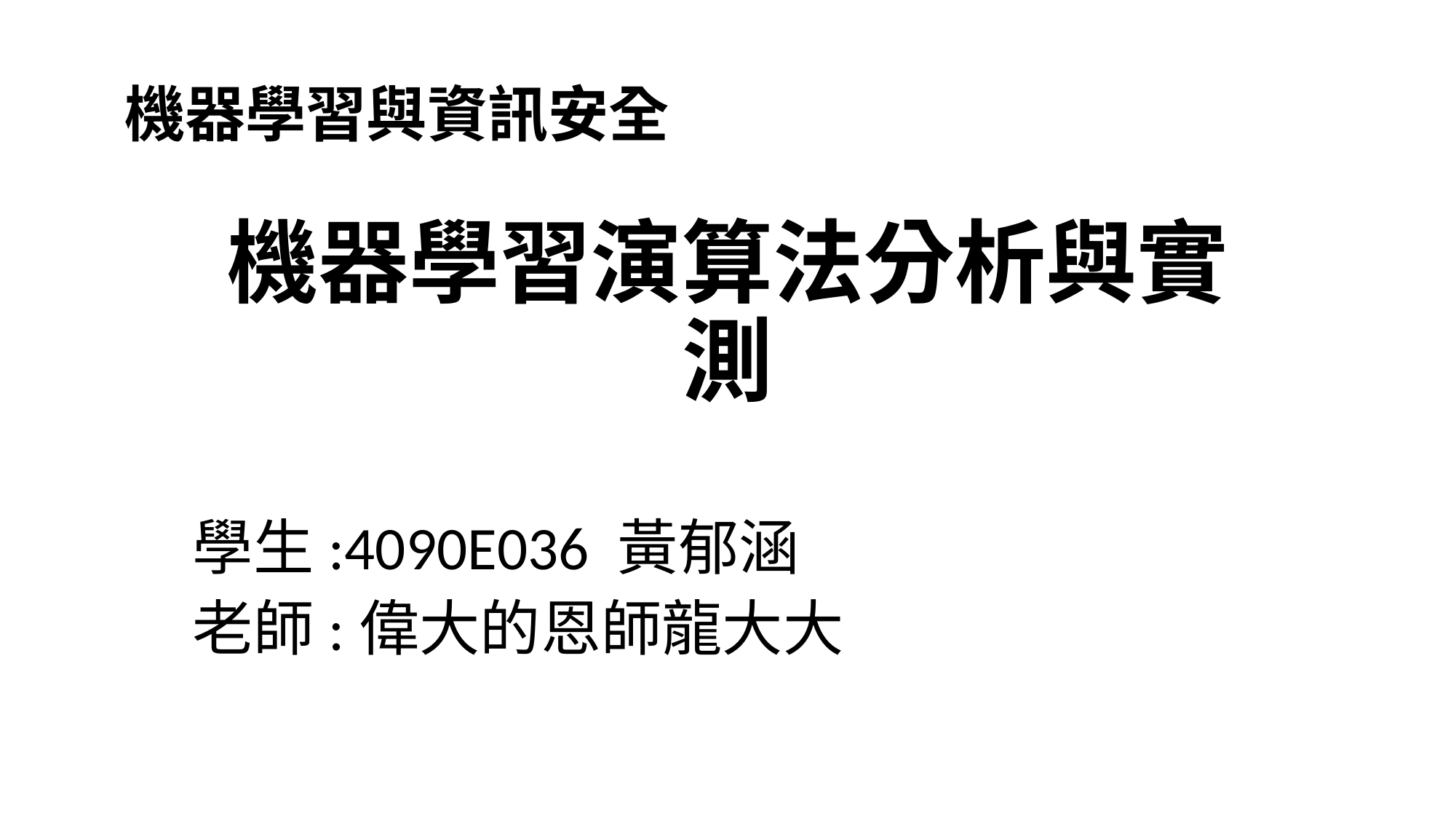

機器學習與資訊安全

# 機器學習演算法分析與實測
學生:4090E036 黃郁涵
老師:偉大的恩師龍大大